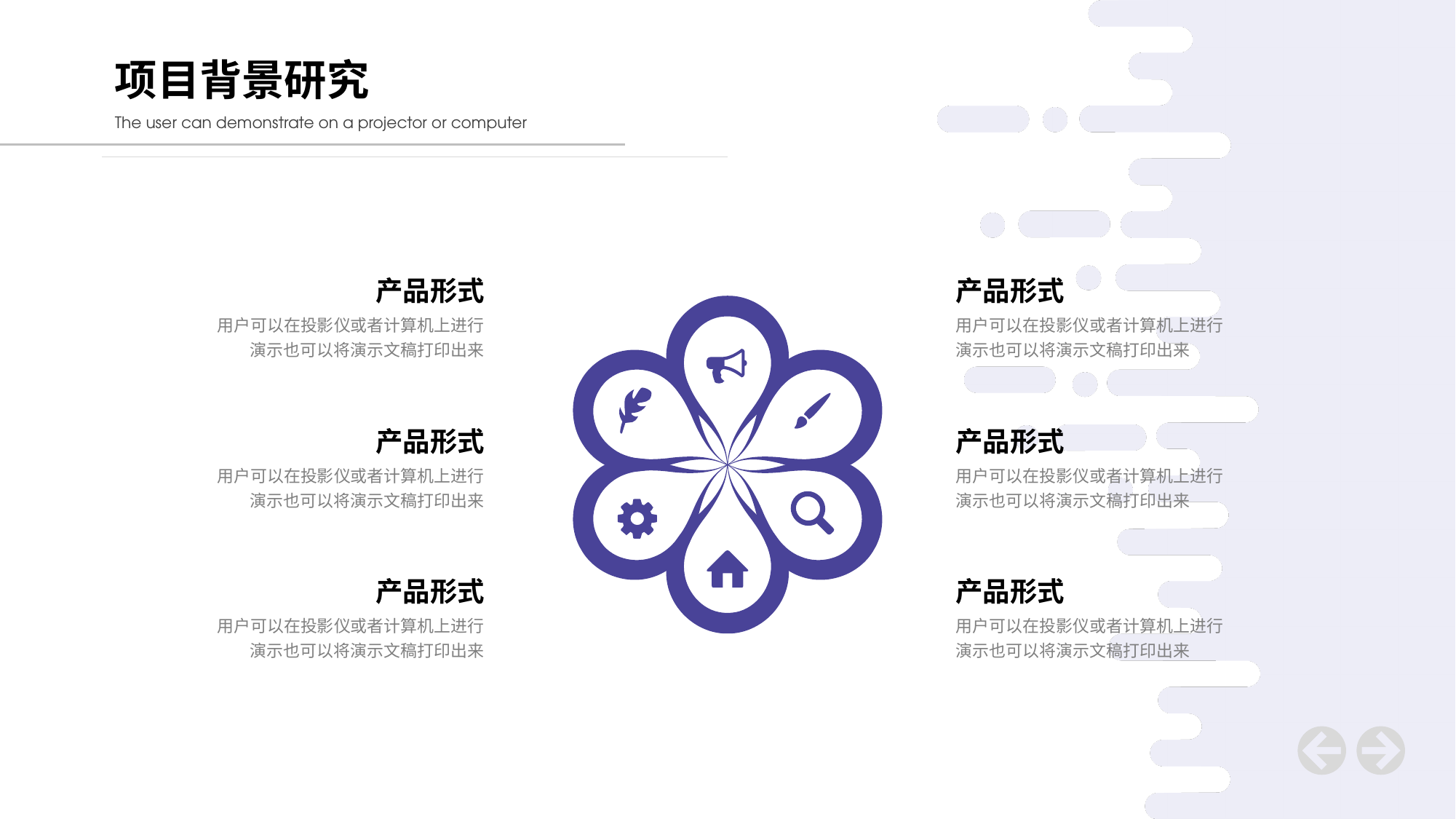

项目背景研究
The user can demonstrate on a projector or computer
产品形式
用户可以在投影仪或者计算机上进行演示也可以将演示文稿打印出来
产品形式
用户可以在投影仪或者计算机上进行演示也可以将演示文稿打印出来

产品形式
用户可以在投影仪或者计算机上进行演示也可以将演示文稿打印出来
产品形式
用户可以在投影仪或者计算机上进行演示也可以将演示文稿打印出来
产品形式
用户可以在投影仪或者计算机上进行演示也可以将演示文稿打印出来
产品形式
用户可以在投影仪或者计算机上进行演示也可以将演示文稿打印出来